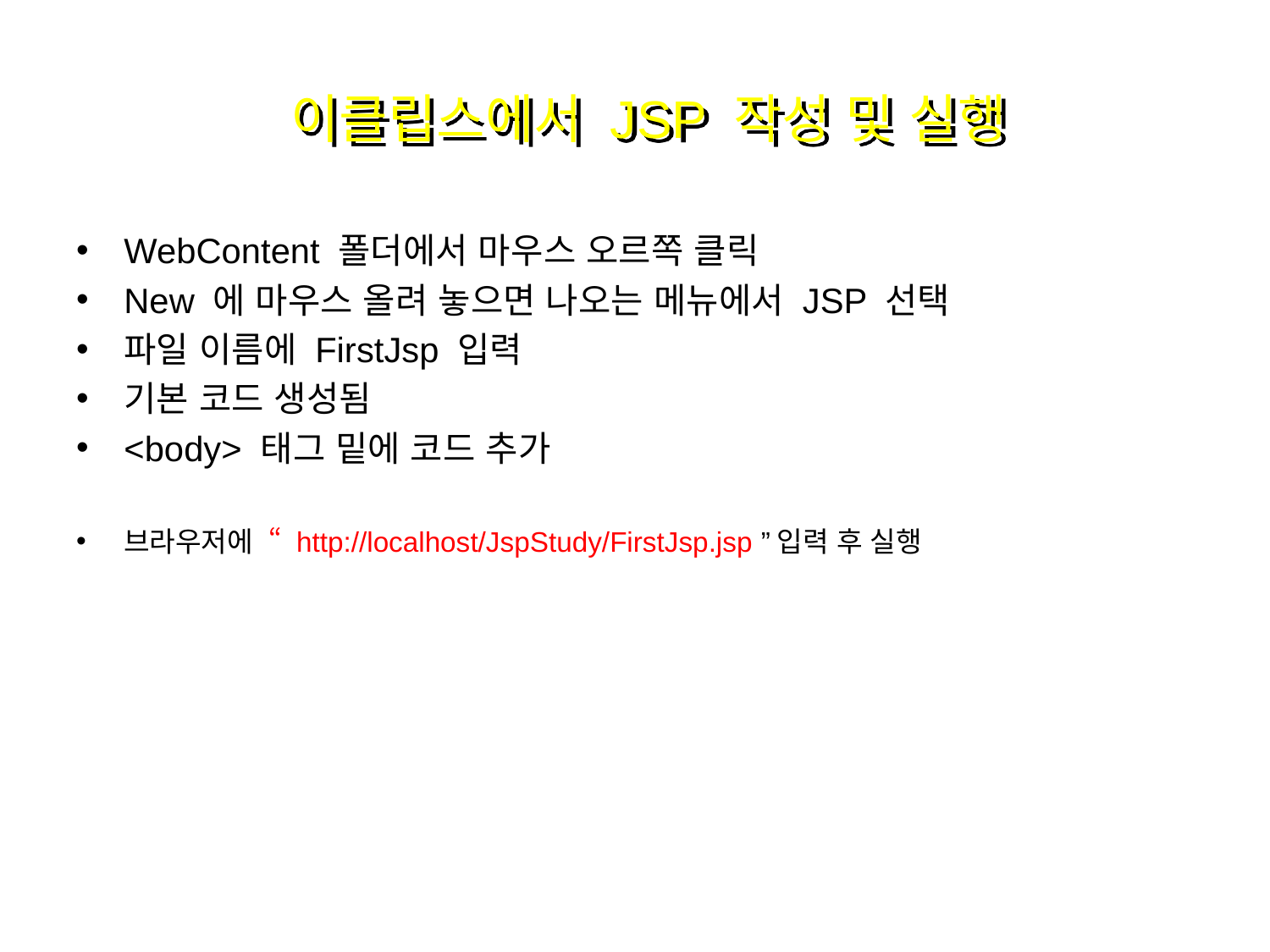

# 이클립스에서 JSP 작성 및 실행
WebContent 폴더에서 마우스 오르쪽 클릭
New 에 마우스 올려 놓으면 나오는 메뉴에서 JSP 선택
파일 이름에 FirstJsp 입력
기본 코드 생성됨
<body> 태그 밑에 코드 추가

브라우저에  “ http://localhost/JspStudy/FirstJsp.jsp ”입력 후 실행